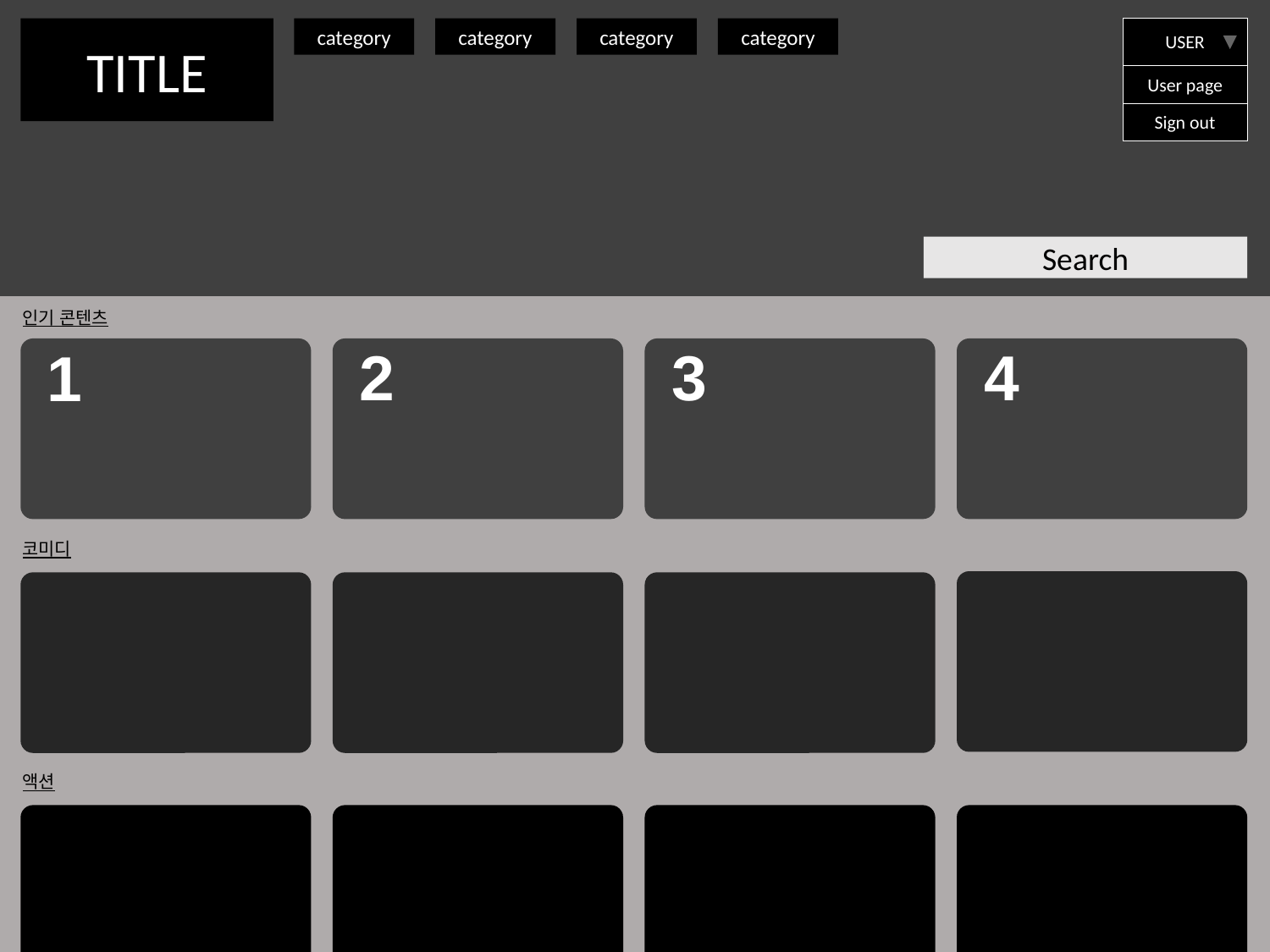

TITLE
category
category
category
category
USER

User page
Sign out
Search
인기 콘텐츠
4
2
3
1

코미디

액션